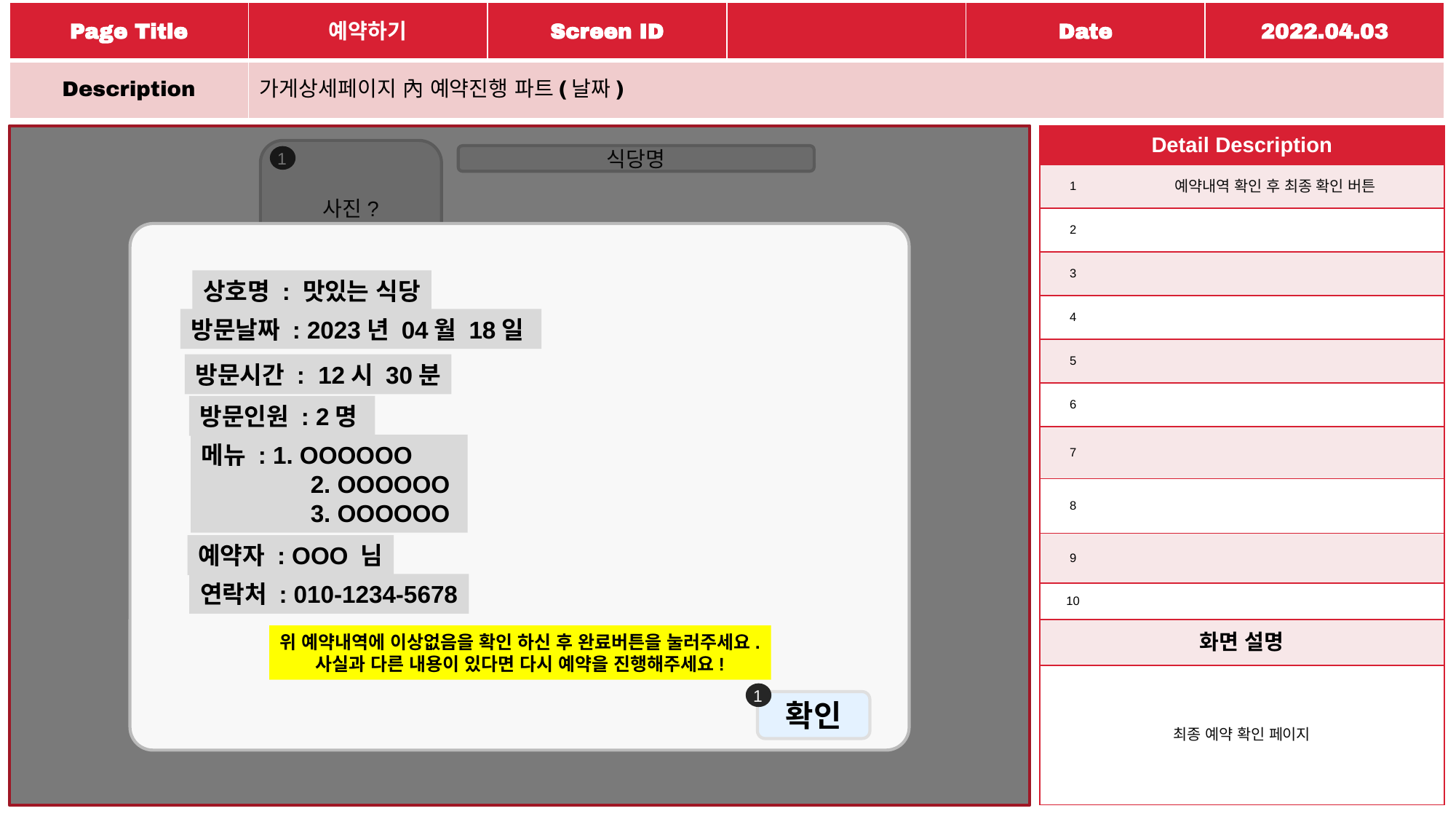

| Page Title | 예약하기 | Screen ID |  | Date | 2022.04.03 |
| --- | --- | --- | --- | --- | --- |
| Description | 가게상세페이지 內 예약진행 파트(날짜) |  |  |  |  |

| Detail Description |  |
| --- | --- |
| 1 | 예약내역 확인 후 최종 확인 버튼 |
| 2 |  |
| 3 |  |
| 4 |  |
| 5 |  |
| 6 |  |
| 7 |  |
| 8 |  |
| 9 |  |
| 10 |  |
| 화면 설명 |  |
| 최종 예약 확인 페이지 |  |
사진?
1

식당명

상호명 : 맛있는 식당
방문날짜 : 2023년 04월 18일
방문시간 :  12시 30분
방문인원 : 2명
메뉴 : 1. OOOOOO
	2. OOOOOO
	3. OOOOOO
예약자 : OOO 님
연락처 : 010-1234-5678
위 예약내역에 이상없음을 확인 하신 후 완료버튼을 눌러주세요.
사실과 다른 내용이 있다면 다시 예약을 진행해주세요!
확인

1